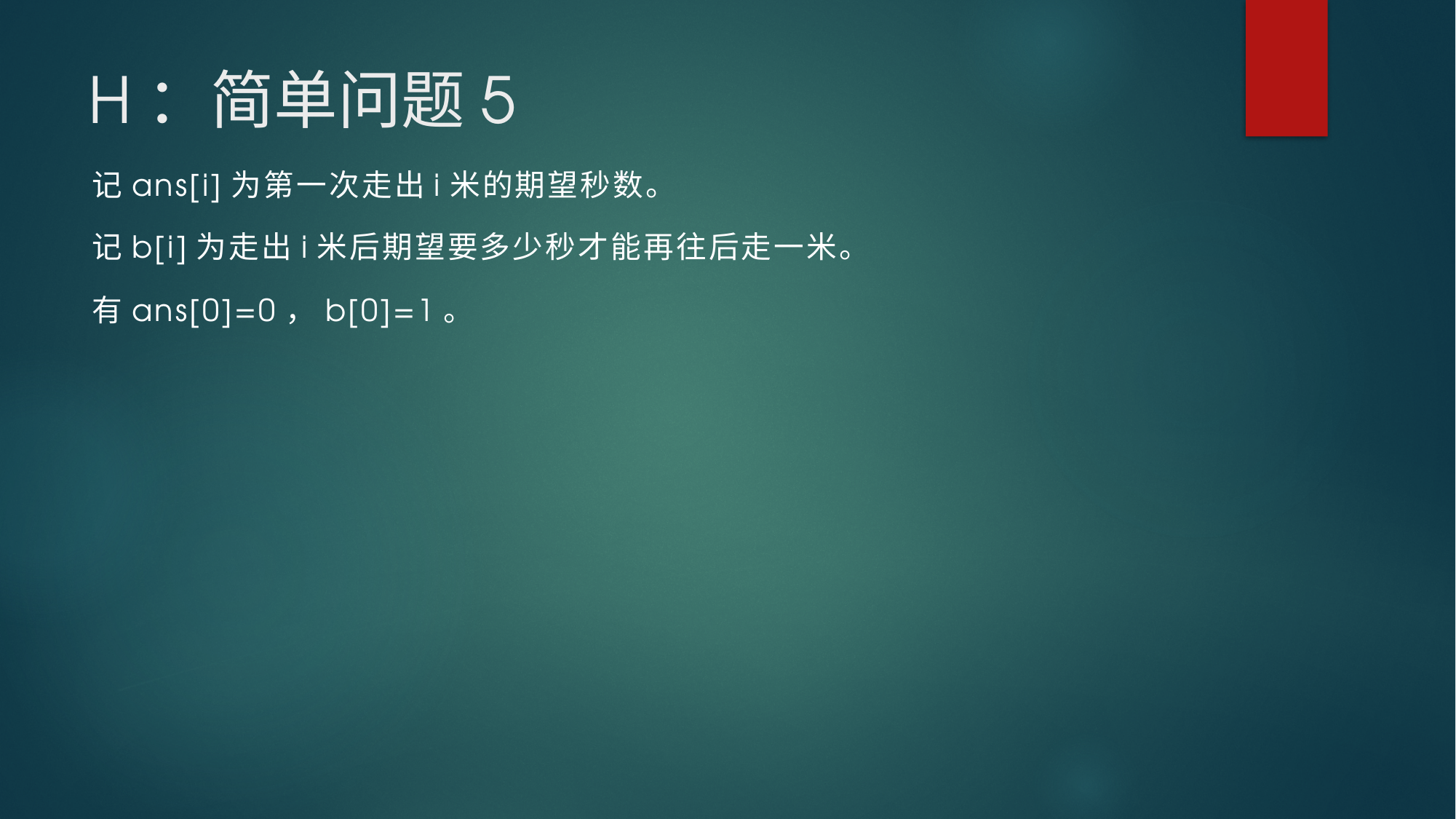

# H：简单问题5
记ans[i]为第一次走出i米的期望秒数。
记b[i]为走出i米后期望要多少秒才能再往后走一米。
有ans[0]=0，b[0]=1。